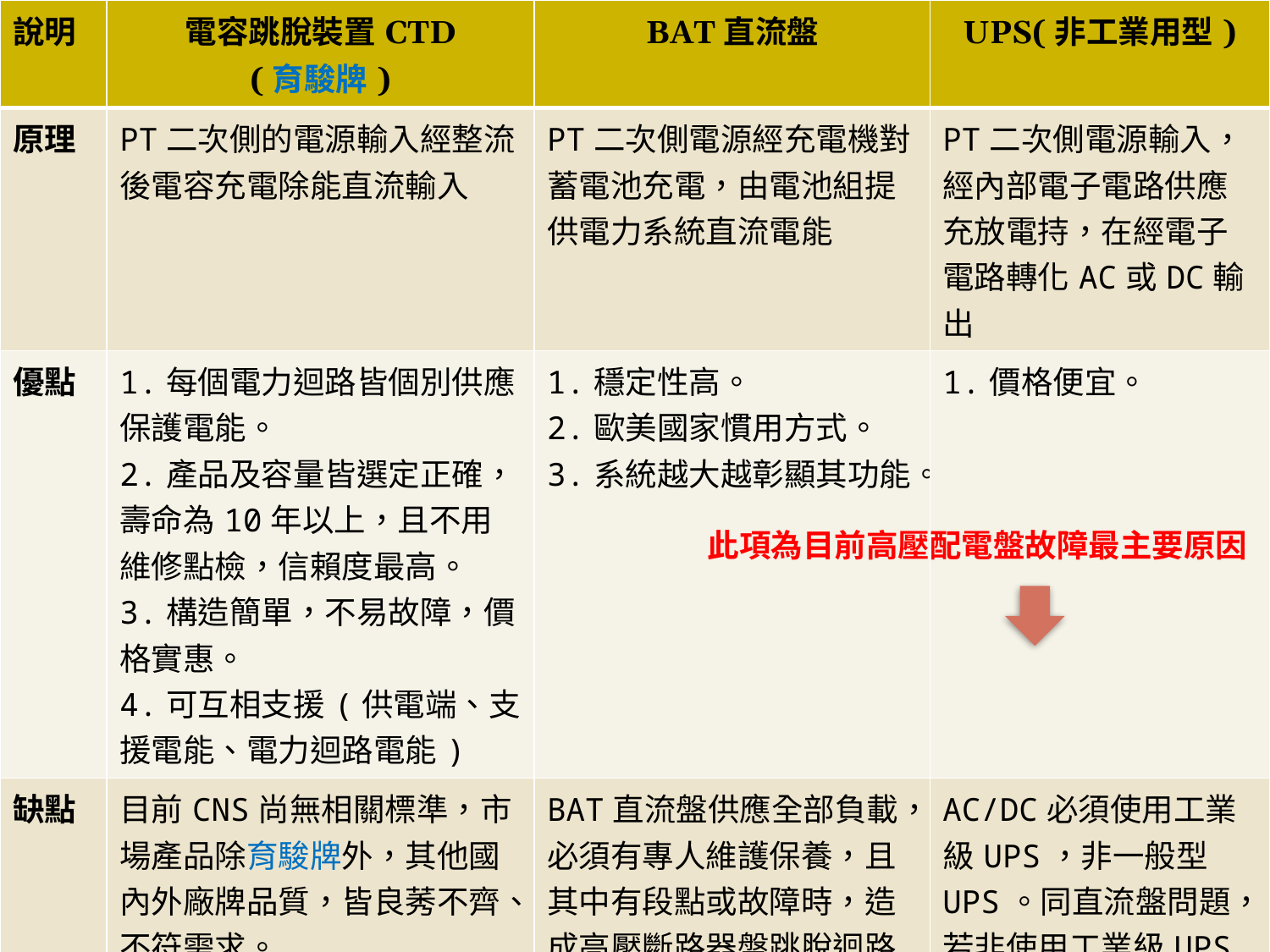

| 說明 | 電容跳脫裝置CTD (育駿牌) | BAT直流盤 | UPS(非工業用型) |
| --- | --- | --- | --- |
| 原理 | PT二次側的電源輸入經整流後電容充電除能直流輸入 | PT二次側電源經充電機對蓄電池充電，由電池組提供電力系統直流電能 | PT二次側電源輸入，經內部電子電路供應充放電持，在經電子電路轉化AC或DC輸出 |
| 優點 | 1.每個電力迴路皆個別供應保護電能。 2.產品及容量皆選定正確，壽命為10年以上，且不用維修點檢，信賴度最高。 3.構造簡單，不易故障，價格實惠。 4.可互相支援(供電端、支援電能、電力迴路電能) | 1.穩定性高。 2.歐美國家慣用方式。 3.系統越大越彰顯其功能。 | 1.價格便宜。 |
| 缺點 | 目前CNS尚無相關標準，市場產品除育駿牌外，其他國內外廠牌品質，皆良莠不齊、不符需求。 | BAT直流盤供應全部負載，必須有專人維護保養，且其中有段點或故障時，造成高壓斷路器盤跳脫迴路工作電能失能。 | AC/DC必須使用工業級UPS，非一般型UPS。同直流盤問題，若非使用工業級UPS且未做好保養(定期放電、保持通風、不超載)，其電池1~2年將失效。 |
# 八、高壓斷路器盤與低壓斷路器的功能解析
此項為目前高壓配電盤故障最主要原因